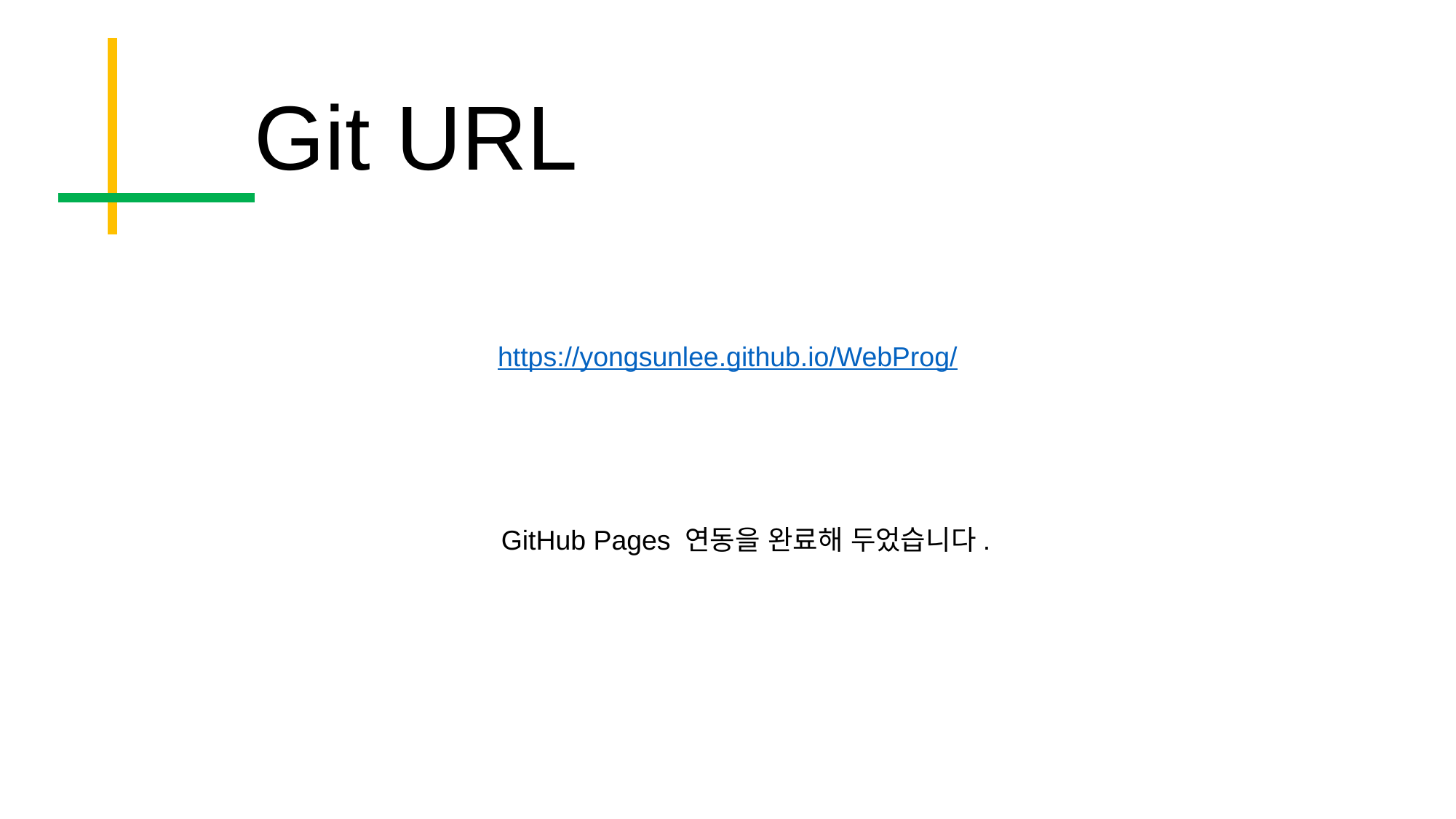

# Git URL

https://yongsunlee.github.io/WebProg/
GitHub Pages 연동을 완료해 두었습니다.